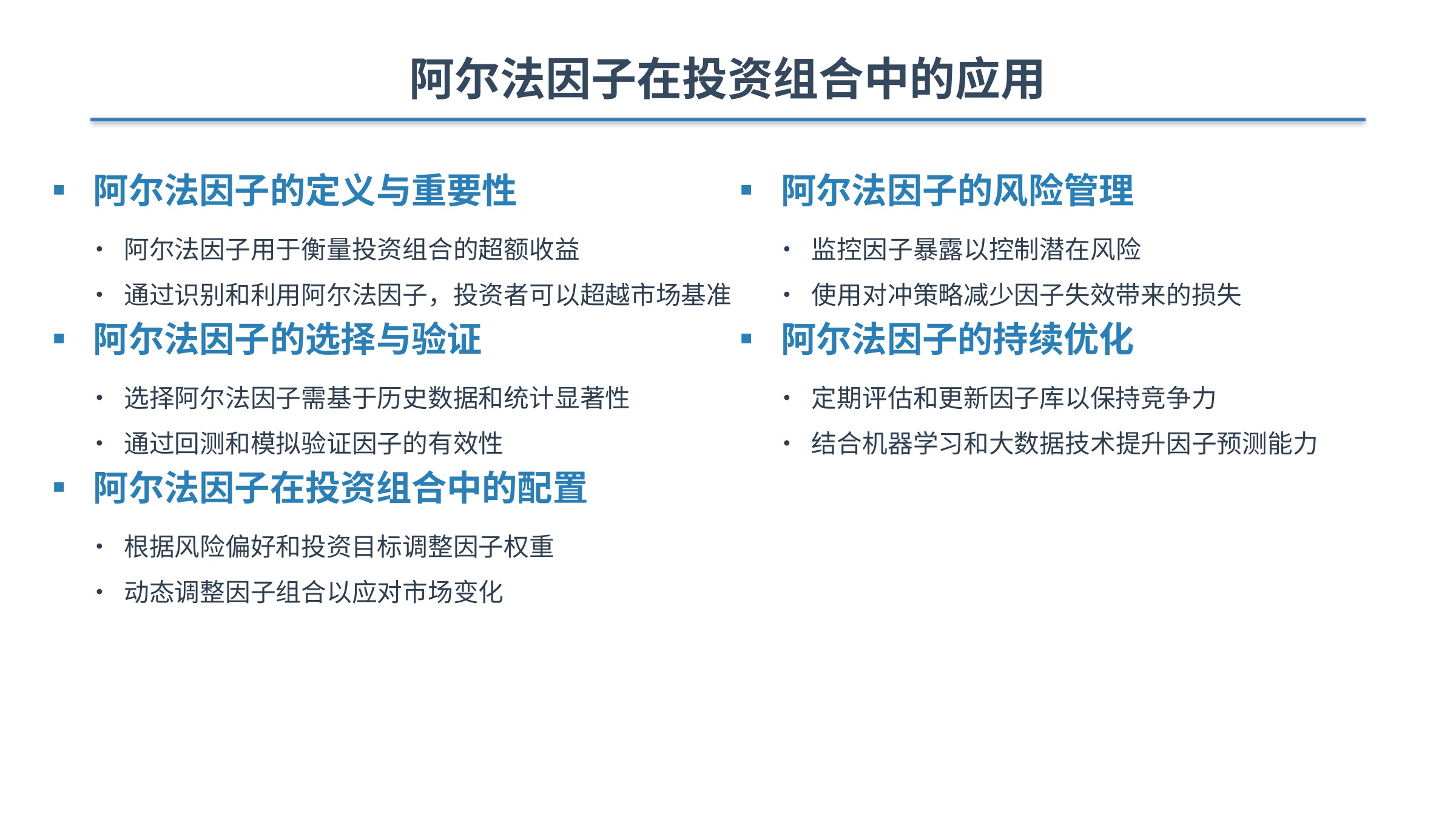

阿尔法因子在投资组合中的应用

▪ 阿尔法因子的定义与重要性
• 阿尔法因子用于衡量投资组合的超额收益
• 通过识别和利用阿尔法因子，投资者可以超越市场基准
▪ 阿尔法因子的选择与验证
• 选择阿尔法因子需基于历史数据和统计显著性
• 通过回测和模拟验证因子的有效性
▪ 阿尔法因子在投资组合中的配置
• 根据风险偏好和投资目标调整因子权重
• 动态调整因子组合以应对市场变化

▪ 阿尔法因子的风险管理
• 监控因子暴露以控制潜在风险
• 使用对冲策略减少因子失效带来的损失
▪ 阿尔法因子的持续优化
• 定期评估和更新因子库以保持竞争力
• 结合机器学习和大数据技术提升因子预测能力